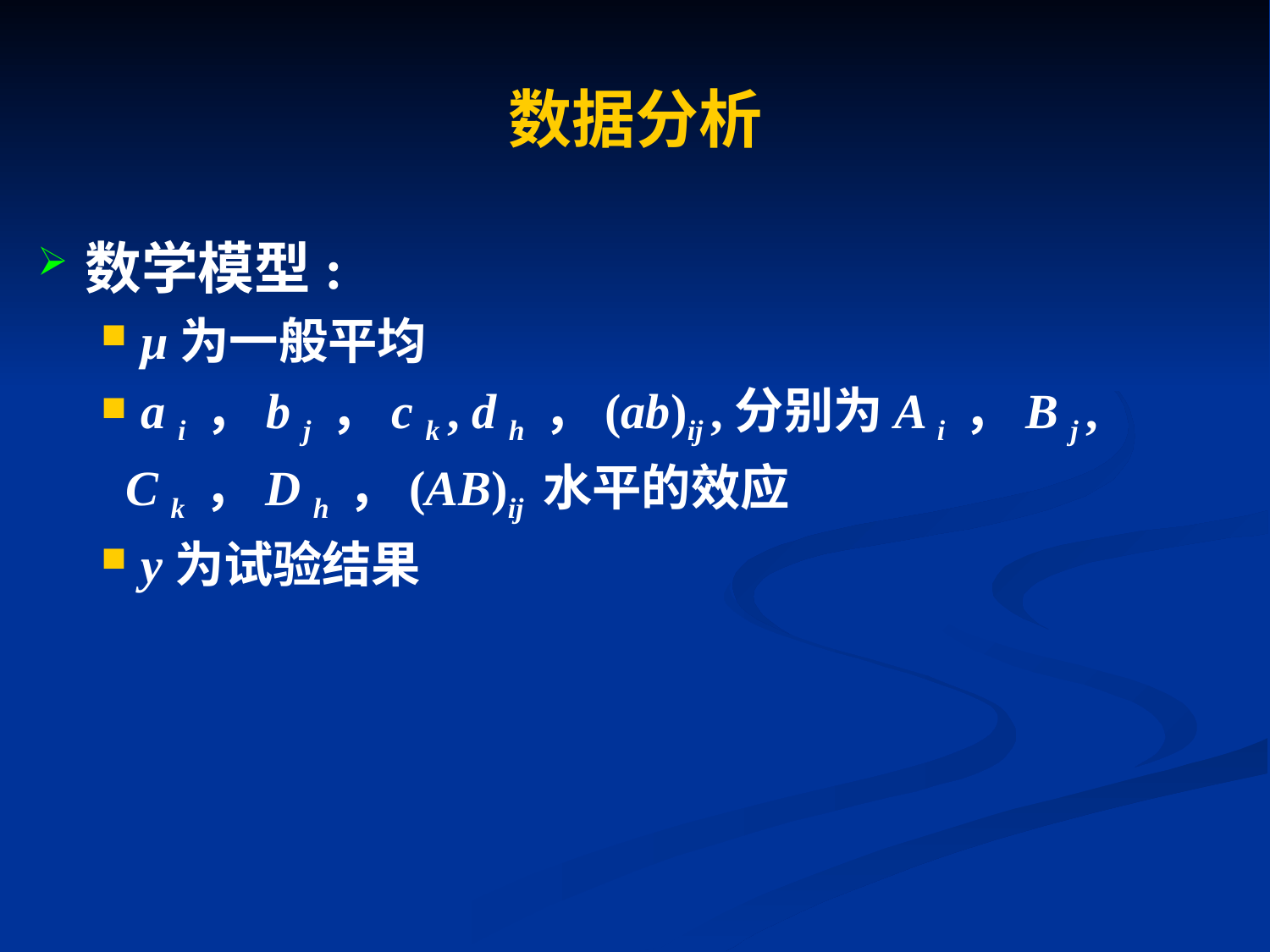

数据分析
数学模型:
μ为一般平均
a i ，b j ，c k , d h ，(ab)ij ,分别为A i ，B j ,
  C k ，D h ，(AB)ij 水平的效应
y为试验结果